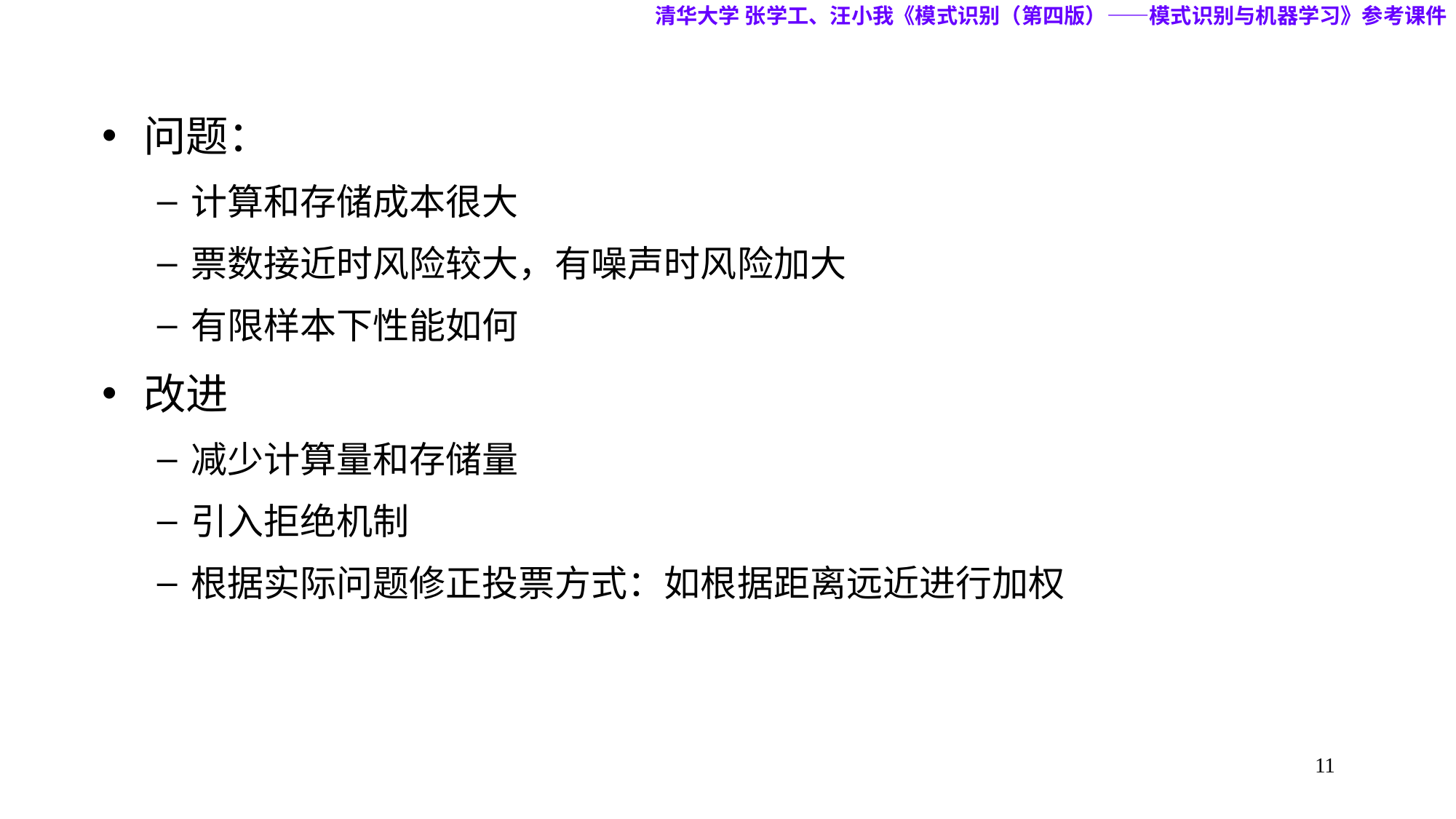

清华大学 张学工、汪小我《模式识别（第四版）——模式识别与机器学习》参考课件
问题：
计算和存储成本很大
票数接近时风险较大，有噪声时风险加大
有限样本下性能如何
改进
减少计算量和存储量
引入拒绝机制
根据实际问题修正投票方式：如根据距离远近进行加权
11